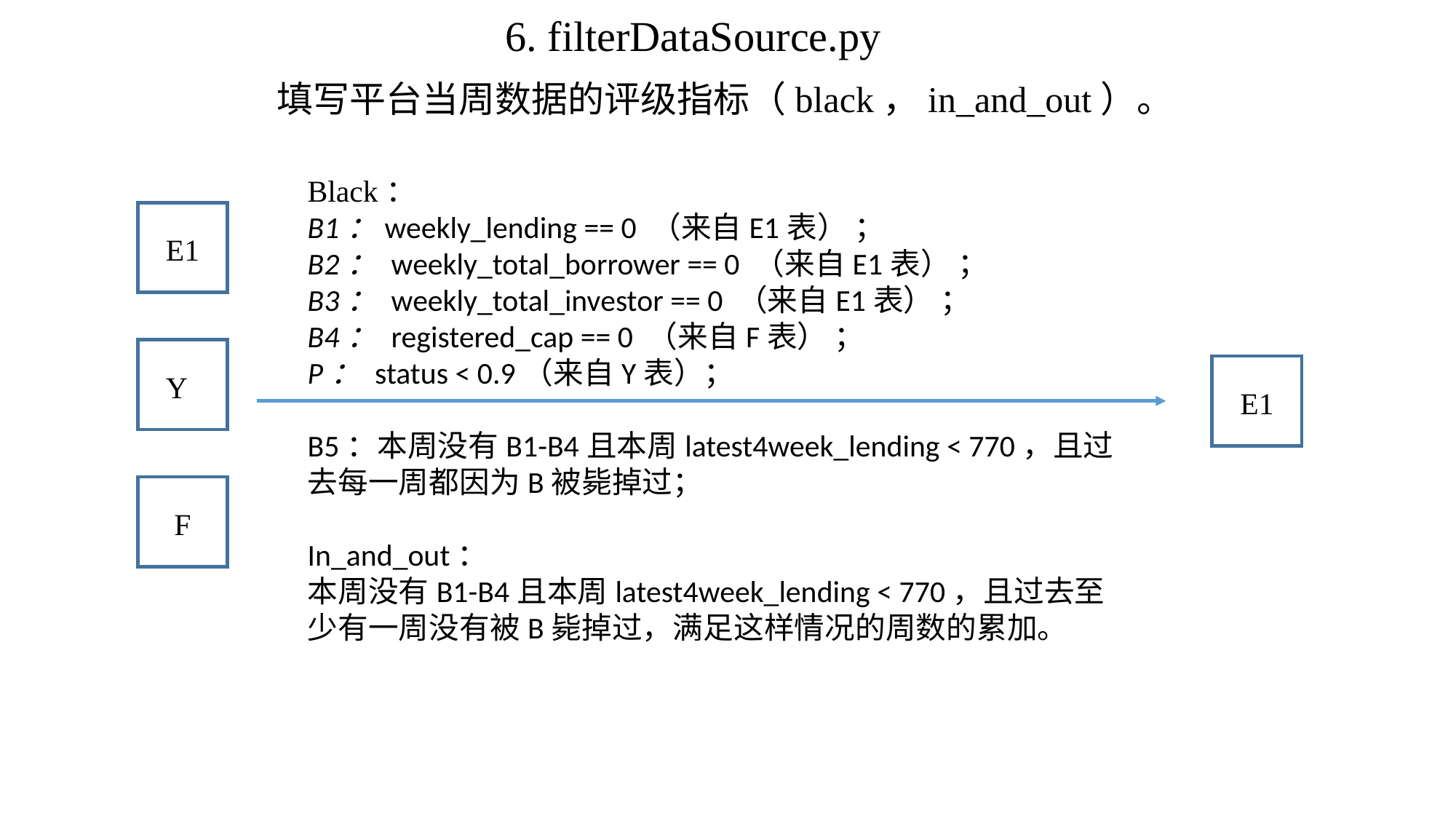

6. filterDataSource.py
填写平台当周数据的评级指标（black，in_and_out）。
Black：
B1：weekly_lending == 0 （来自E1表） ；
B2： weekly_total_borrower == 0 （来自E1表） ；
B3： weekly_total_investor == 0 （来自E1表） ；
B4： registered_cap == 0 （来自F表） ；
P： status < 0.9（来自Y表）；

B5：本周没有B1-B4且本周latest4week_lending < 770，且过去每一周都因为B被毙掉过；

In_and_out：
本周没有B1-B4且本周latest4week_lending < 770，且过去至少有一周没有被B毙掉过，满足这样情况的周数的累加。

E1

Y

E1

F